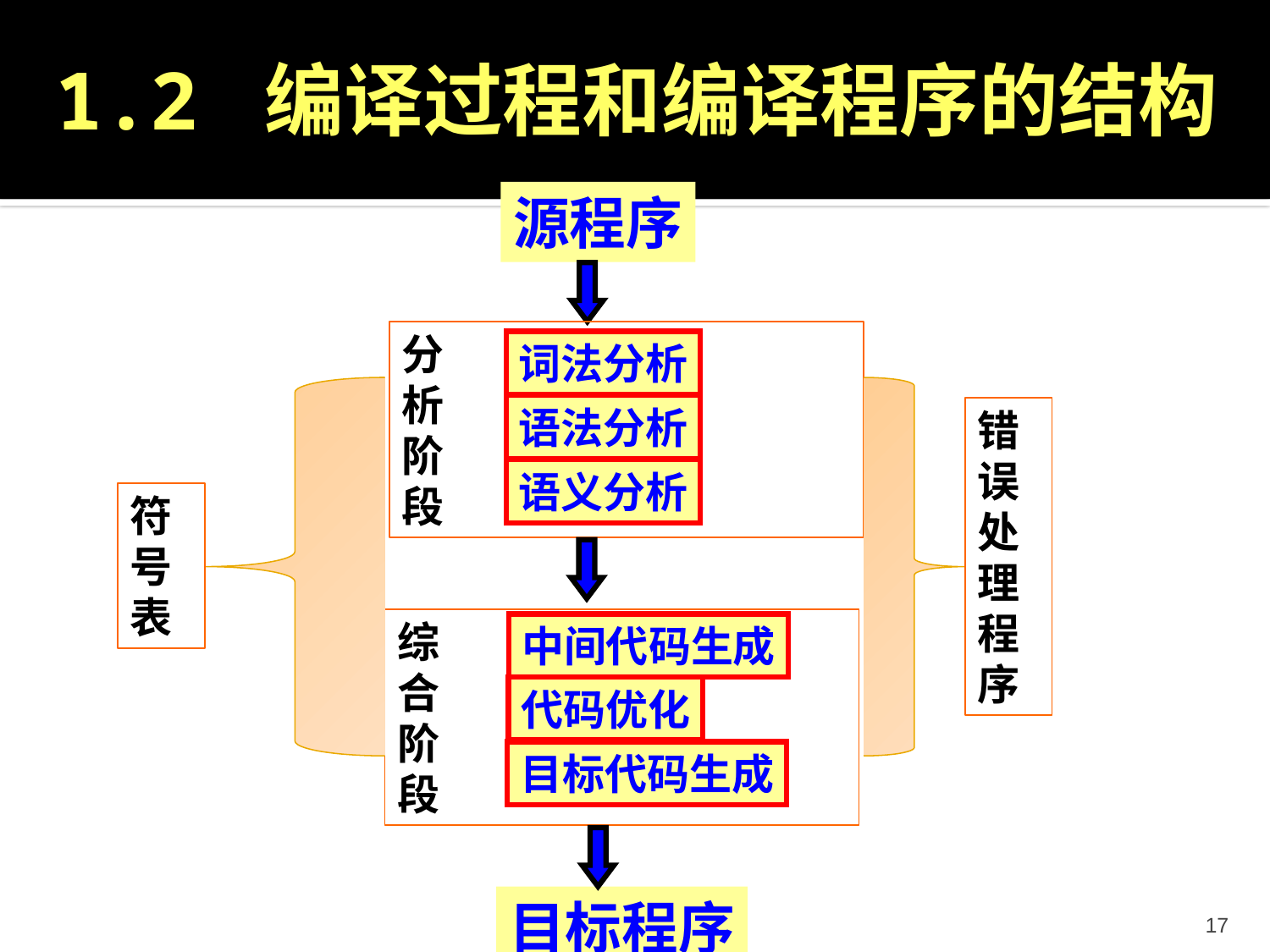

# 1.2 编译过程和编译程序的结构
源程序

分
析
阶
段
词法分析

语法分析
错误处理程序
语义分析
符号表

综
合
阶
段
中间代码生成
代码优化
目标代码生成

目标程序
17